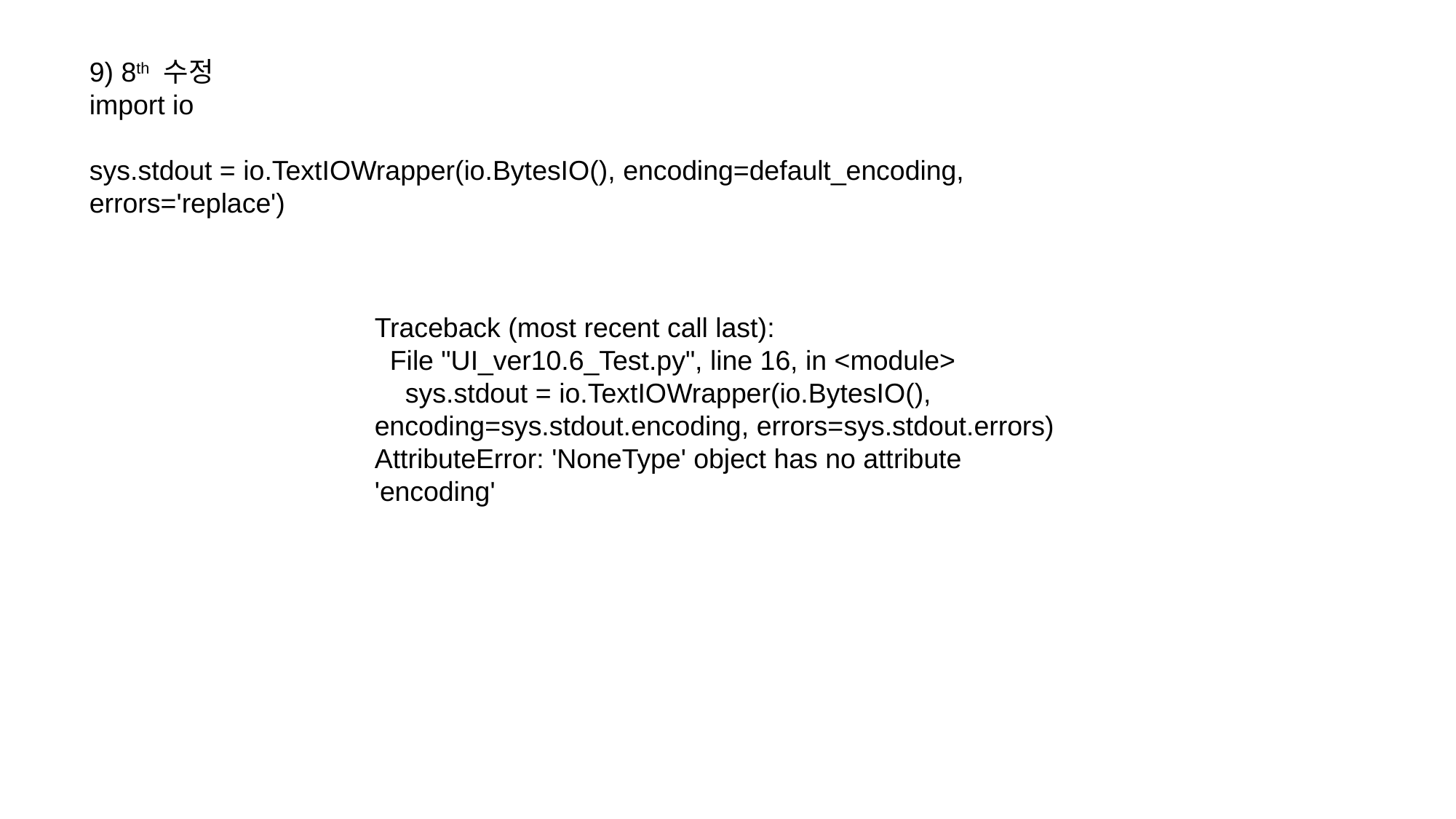

9) 8th 수정
import io

sys.stdout = io.TextIOWrapper(io.BytesIO(), encoding=default_encoding, errors='replace')
Traceback (most recent call last):
  File "UI_ver10.6_Test.py", line 16, in <module>
    sys.stdout = io.TextIOWrapper(io.BytesIO(), encoding=sys.stdout.encoding, errors=sys.stdout.errors)
AttributeError: 'NoneType' object has no attribute 'encoding'